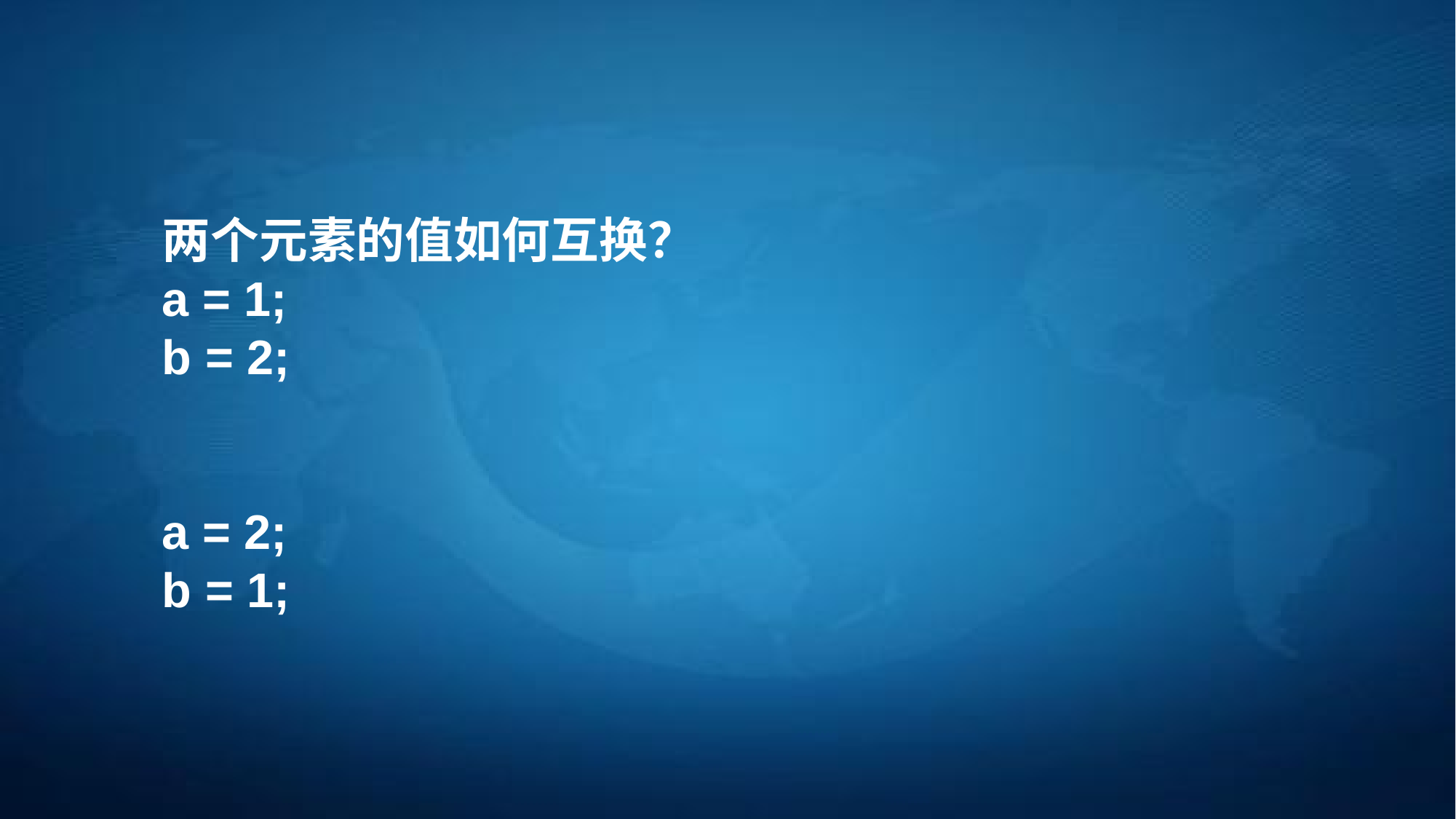

两个元素的值如何互换？
a = 1;
b = 2;

a = 2;
b = 1;